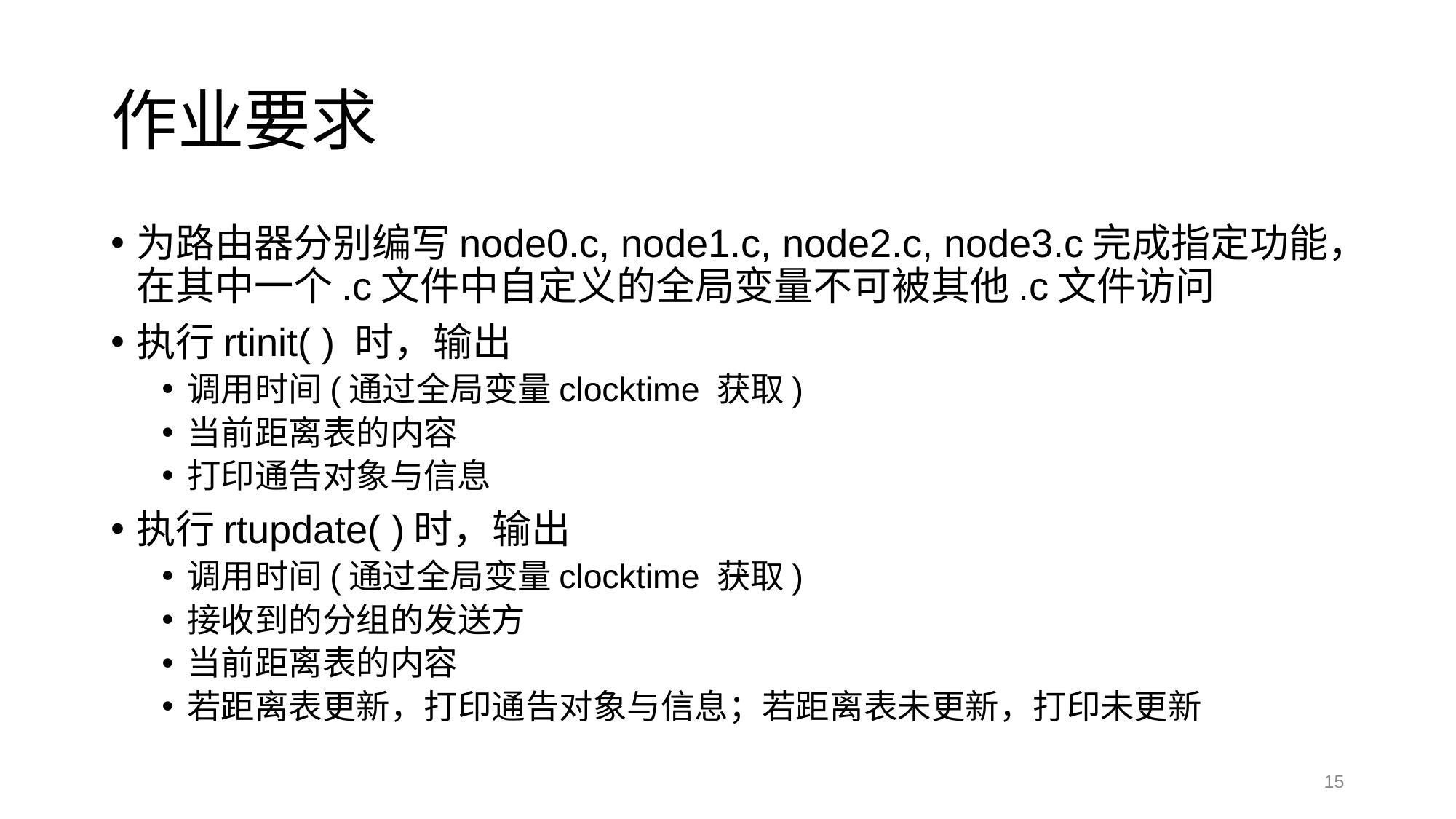

# 作业要求
为路由器分别编写node0.c, node1.c, node2.c, node3.c完成指定功能，在其中一个.c文件中自定义的全局变量不可被其他.c文件访问
执行rtinit( ) 时，输出
调用时间(通过全局变量clocktime 获取)
当前距离表的内容
打印通告对象与信息
执行rtupdate( )时，输出
调用时间(通过全局变量clocktime 获取)
接收到的分组的发送方
当前距离表的内容
若距离表更新，打印通告对象与信息；若距离表未更新，打印未更新

15